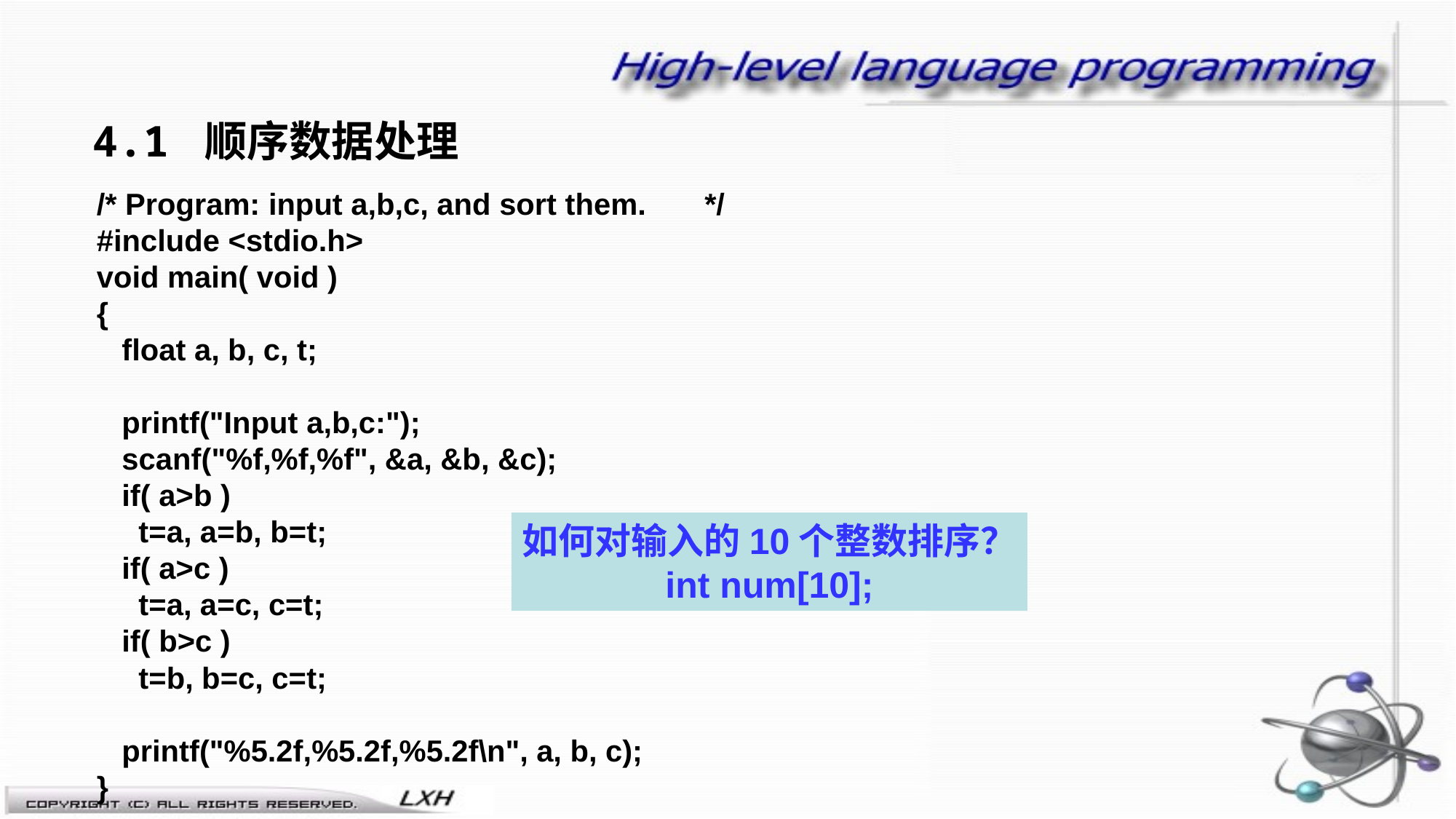

4.1 顺序数据处理
/* Program: input a,b,c, and sort them.       */
#include <stdio.h>
void main( void )
{
   float a, b, c, t;

   printf("Input a,b,c:");
   scanf("%f,%f,%f", &a, &b, &c);
   if( a>b )
     t=a, a=b, b=t;
   if( a>c )
     t=a, a=c, c=t;
   if( b>c )
     t=b, b=c, c=t;

   printf("%5.2f,%5.2f,%5.2f\n", a, b, c);
}
如何对输入的10个整数排序？
int num[10];